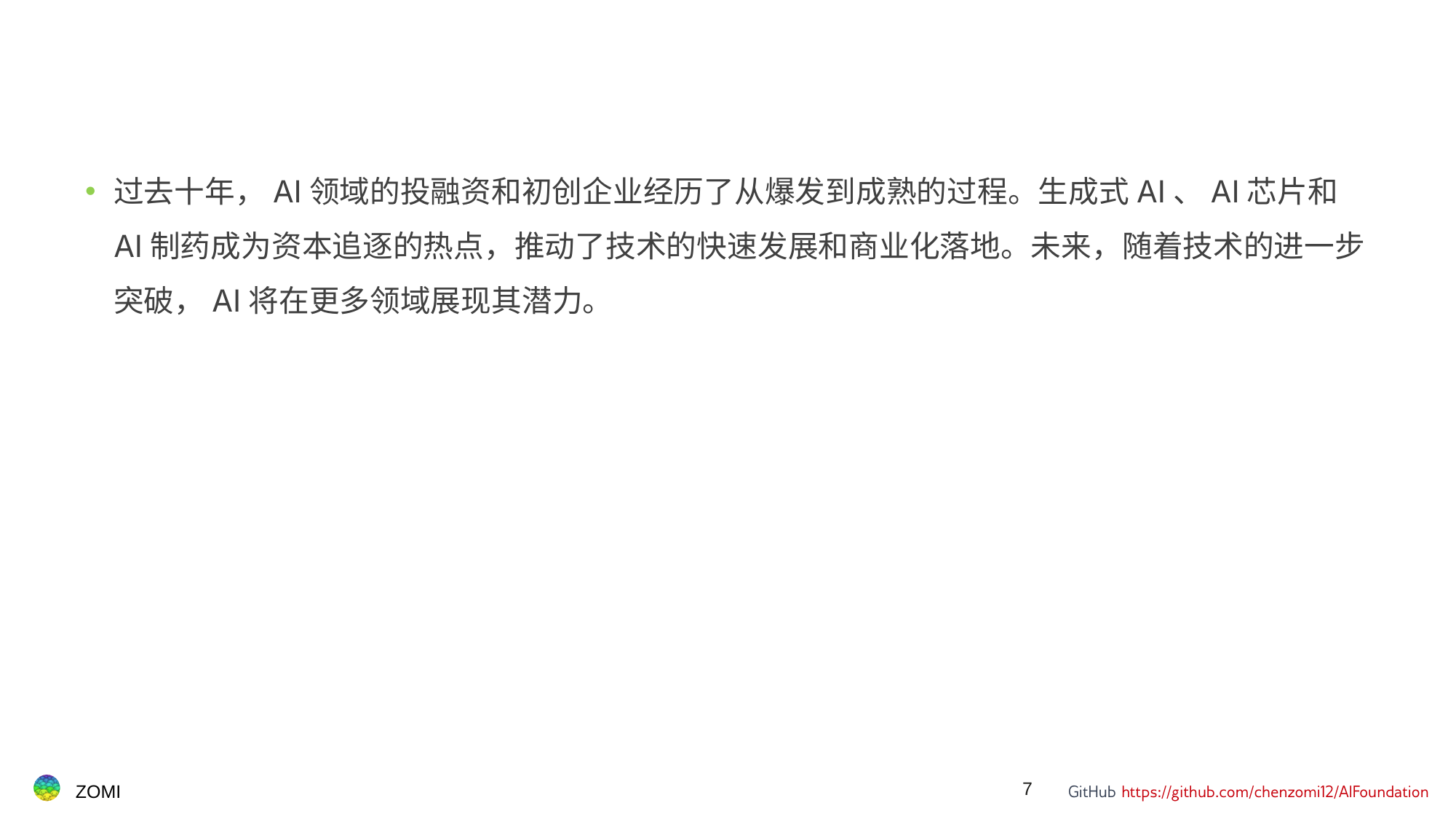

#
过去十年，AI领域的投融资和初创企业经历了从爆发到成熟的过程。生成式AI、AI芯片和AI制药成为资本追逐的热点，推动了技术的快速发展和商业化落地。未来，随着技术的进一步突破，AI将在更多领域展现其潜力。